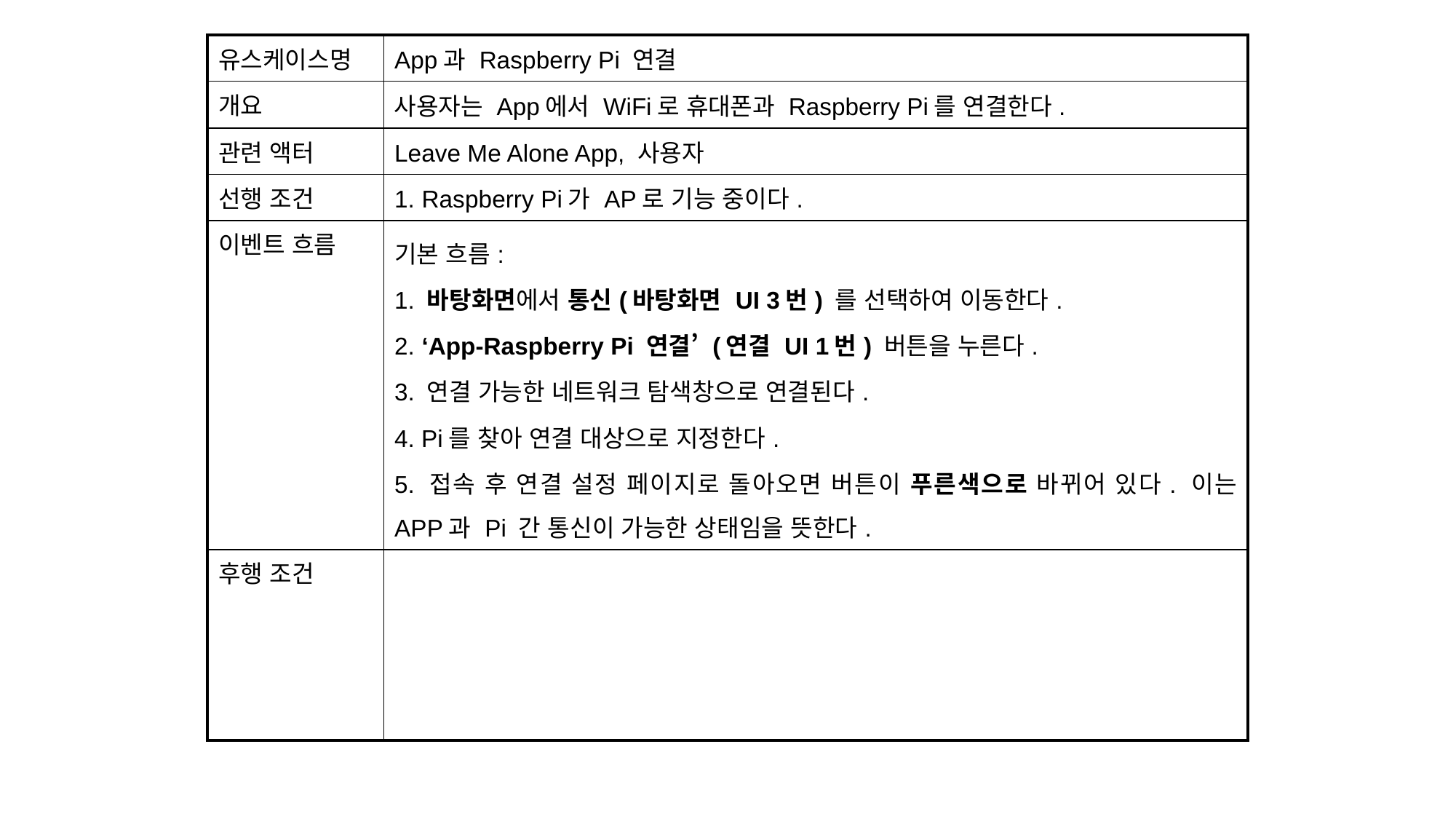

| 유스케이스명 | App과 Raspberry Pi 연결 |
| --- | --- |
| 개요 | 사용자는 App에서 WiFi로 휴대폰과 Raspberry Pi를 연결한다. |
| 관련 액터 | Leave Me Alone App, 사용자 |
| 선행 조건 | 1. Raspberry Pi가 AP로 기능 중이다. |
| 이벤트 흐름 | 기본 흐름: 1. 바탕화면에서 통신(바탕화면 UI 3번) 를 선택하여 이동한다. 2. ‘App-Raspberry Pi 연결’ (연결 UI 1번) 버튼을 누른다. 3. 연결 가능한 네트워크 탐색창으로 연결된다. 4. Pi를 찾아 연결 대상으로 지정한다. 5. 접속 후 연결 설정 페이지로 돌아오면 버튼이 푸른색으로 바뀌어 있다. 이는 APP과 Pi 간 통신이 가능한 상태임을 뜻한다. |
| 후행 조건 |  |